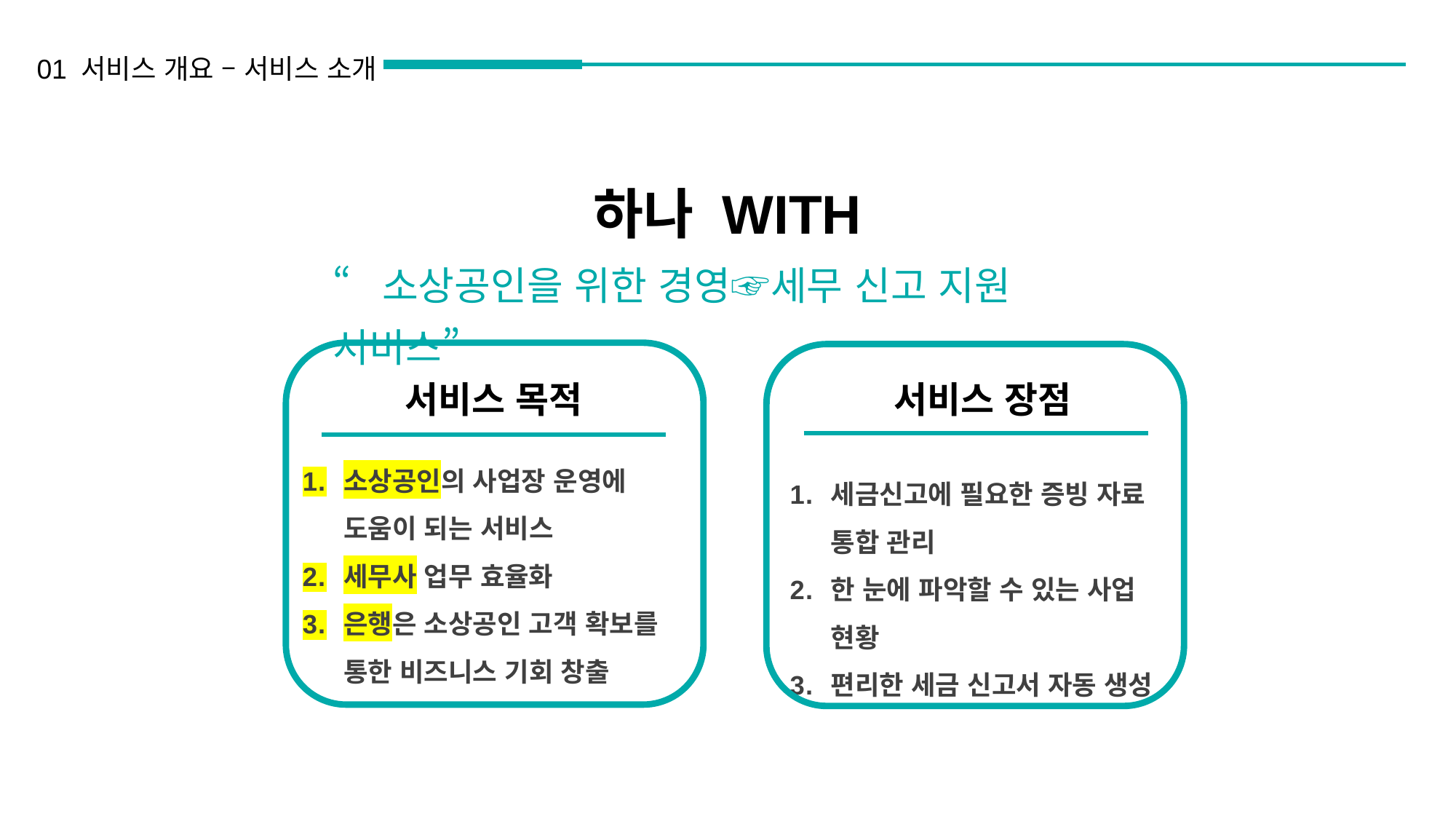

01 서비스 개요 – 서비스 소개
하나 WITH
“소상공인을 위한 경영☞세무 신고 지원 서비스”

소상공인의 사업장 운영에 도움이 되는 서비스
세무사 업무 효율화
은행은 소상공인 고객 확보를 통한 비즈니스 기회 창출

세금신고에 필요한 증빙 자료
통합 관리
한 눈에 파악할 수 있는 사업 현황
편리한 세금 신고서 자동 생성
서비스 목적
서비스 장점